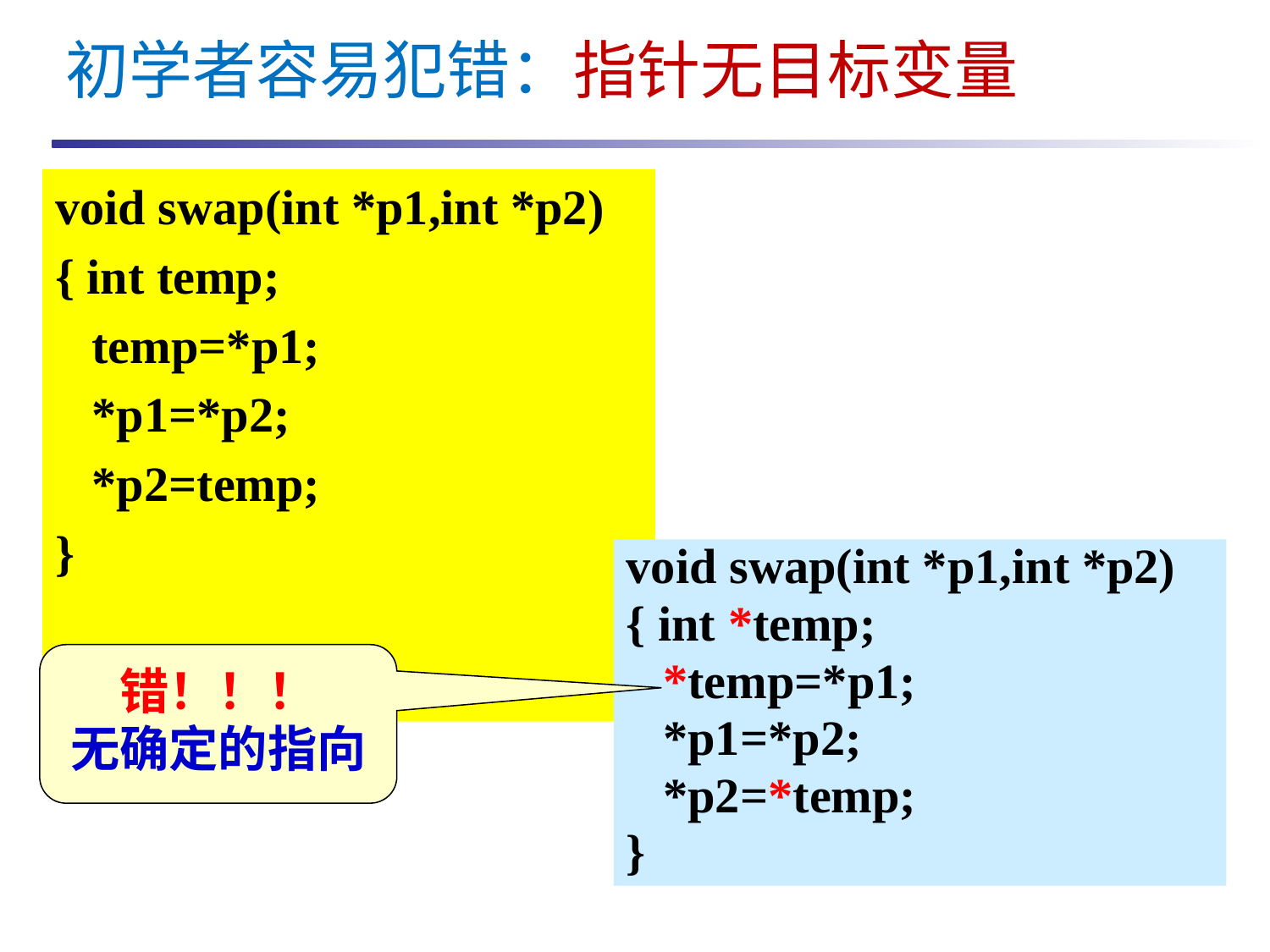

初学者容易犯错：指针无目标变量
void swap(int *p1,int *p2)
{ int temp;
   temp=*p1;
   *p1=*p2;
   *p2=temp;
}
void swap(int *p1,int *p2)
{ int *temp;
   *temp=*p1;
   *p1=*p2;
   *p2=*temp;
}
错！！！
无确定的指向